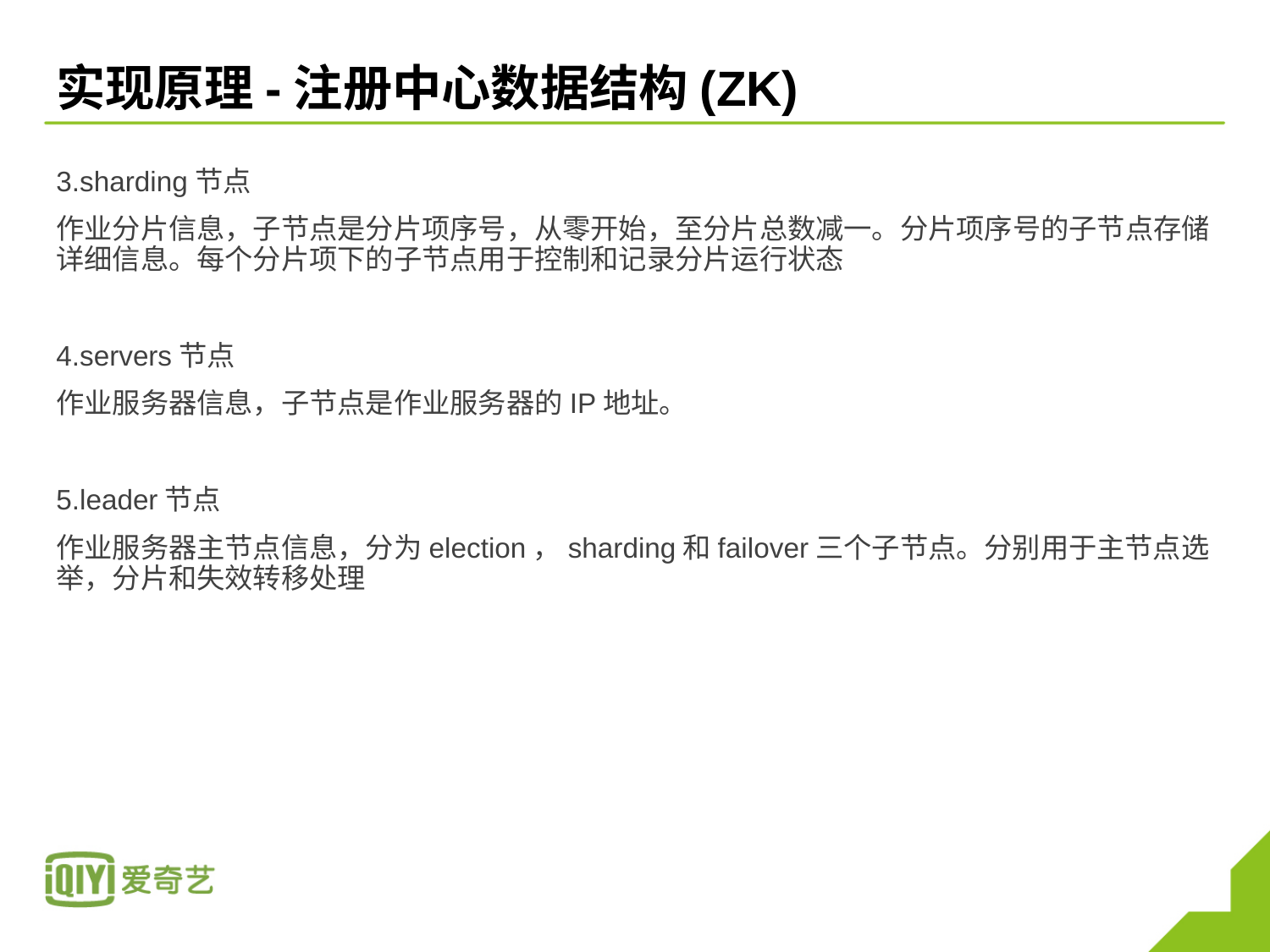

# 实现原理-注册中心数据结构(ZK)
3.sharding节点
作业分片信息，子节点是分片项序号，从零开始，至分片总数减一。分片项序号的子节点存储详细信息。每个分片项下的子节点用于控制和记录分片运行状态

4.servers节点
作业服务器信息，子节点是作业服务器的IP地址。

5.leader节点
作业服务器主节点信息，分为election，sharding和failover三个子节点。分别用于主节点选举，分片和失效转移处理